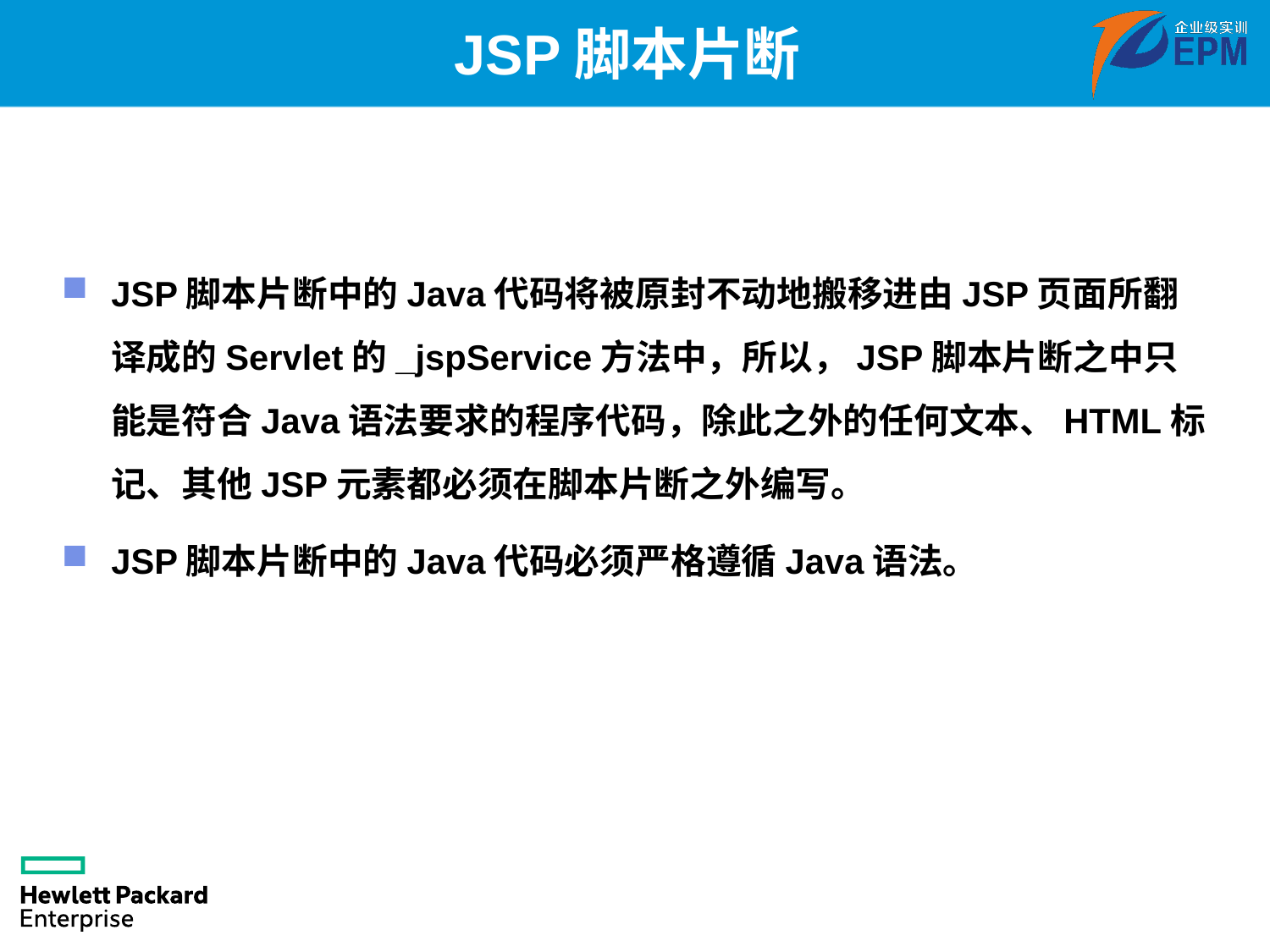

# JSP脚本片断
JSP脚本片断中的Java代码将被原封不动地搬移进由JSP页面所翻译成的Servlet的_jspService方法中，所以，JSP脚本片断之中只能是符合Java语法要求的程序代码，除此之外的任何文本、HTML标记、其他JSP元素都必须在脚本片断之外编写。
JSP脚本片断中的Java代码必须严格遵循Java语法。